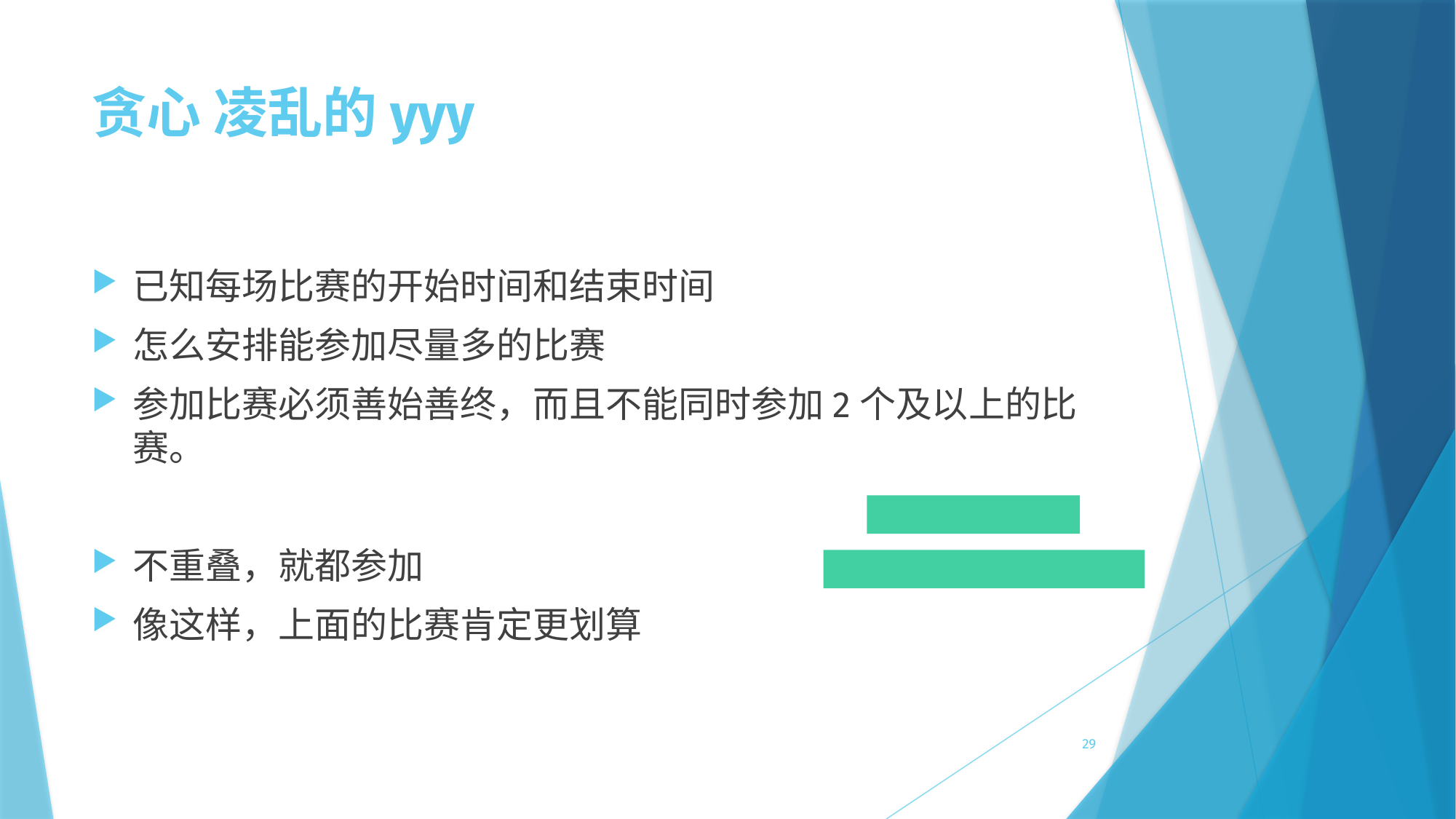

# 贪心 凌乱的yyy
已知每场比赛的开始时间和结束时间
怎么安排能参加尽量多的比赛
参加比赛必须善始善终，而且不能同时参加2个及以上的比赛。

不重叠，就都参加
像这样，上面的比赛肯定更划算

29